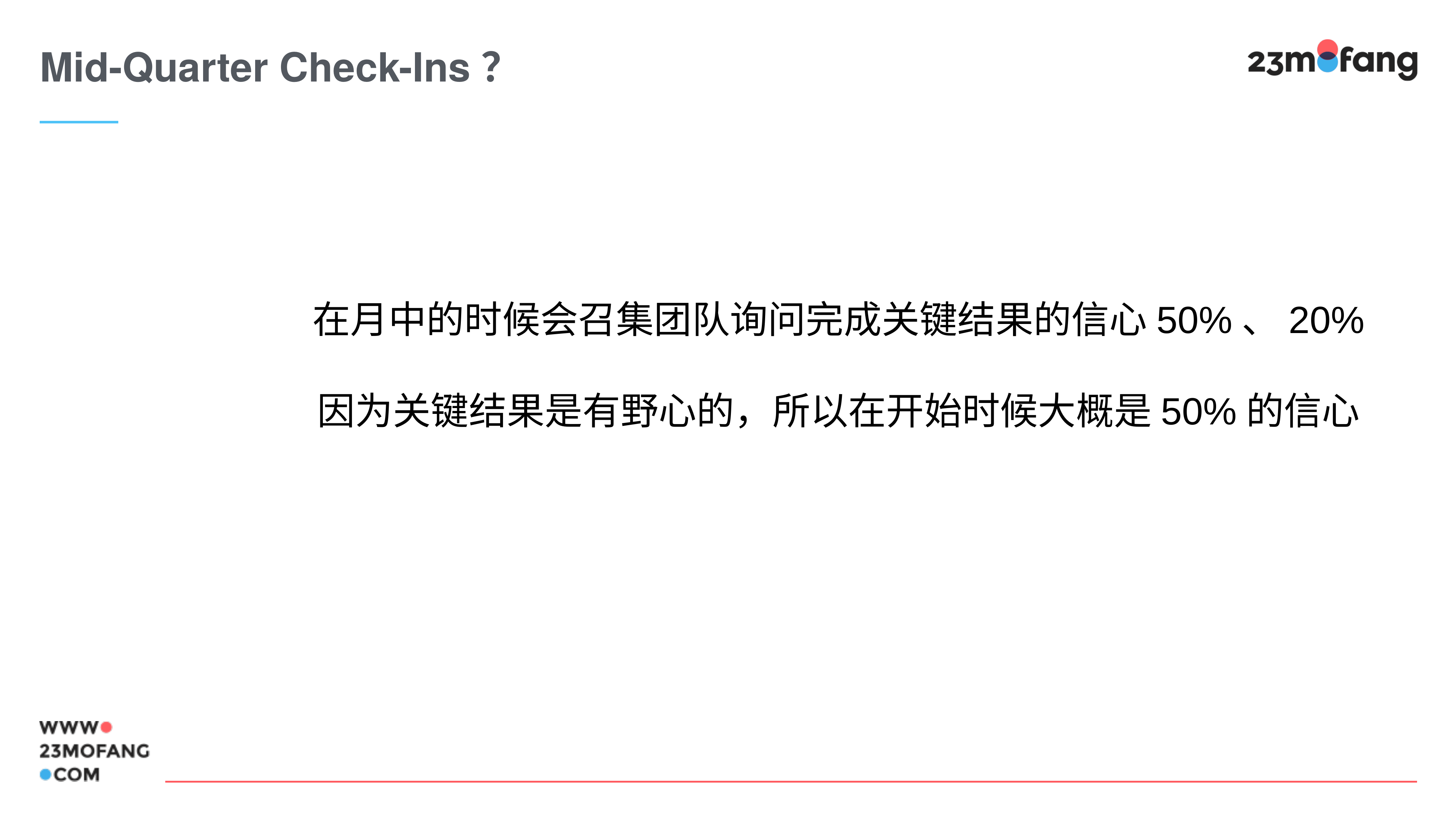

Mid-Quarter Check-Ins？

在月中的时候会召集团队询问完成关键结果的信心50%、20%
因为关键结果是有野心的，所以在开始时候大概是50%的信心